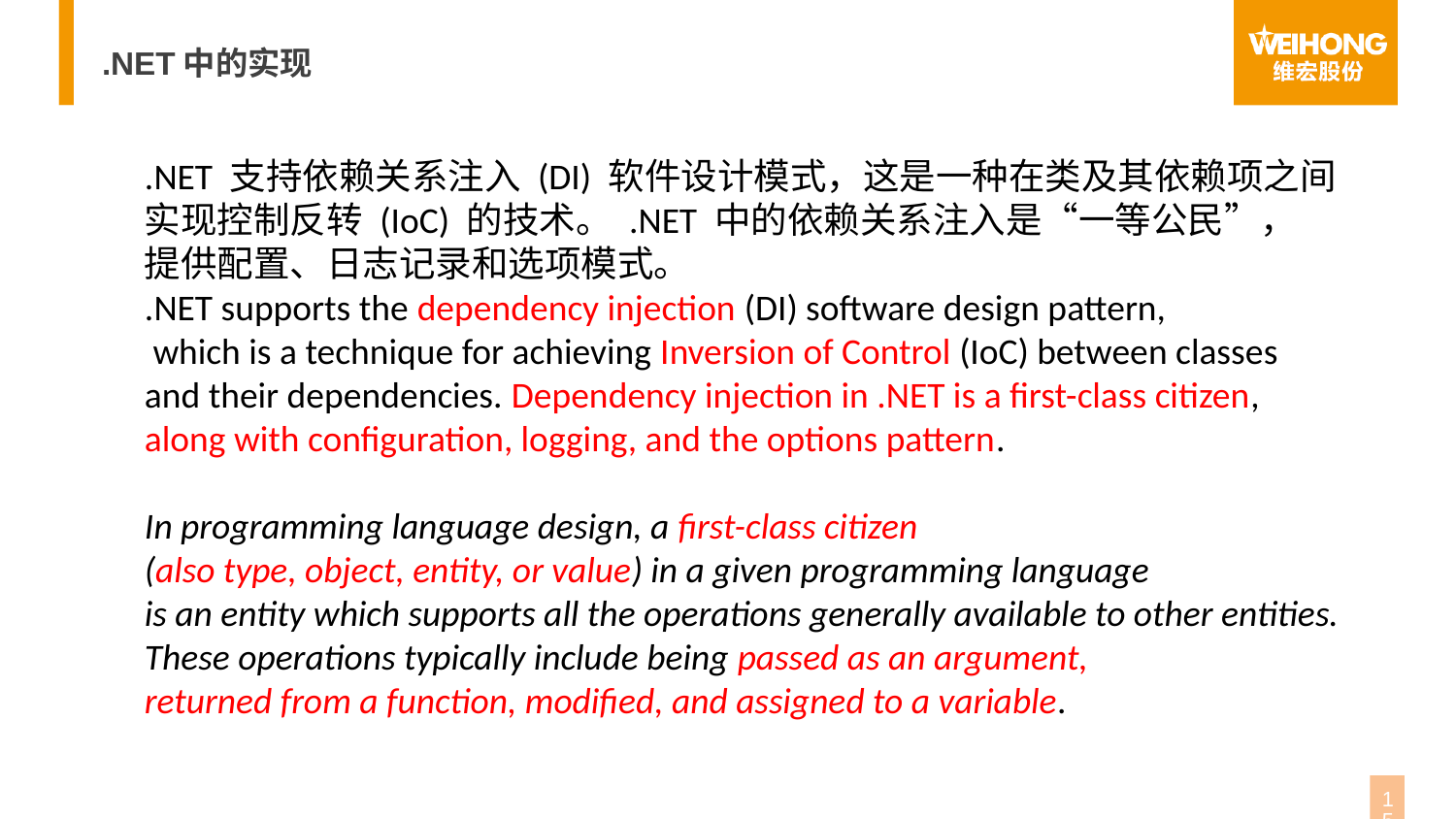

.NET中的实现

.NET 支持依赖关系注入 (DI) 软件设计模式，这是一种在类及其依赖项之间
实现控制反转 (IoC) 的技术。 .NET 中的依赖关系注入是“一等公民”，
提供配置、日志记录和选项模式。
.NET supports the dependency injection (DI) software design pattern,
 which is a technique for achieving Inversion of Control (IoC) between classes
and their dependencies. Dependency injection in .NET is a first-class citizen,
along with configuration, logging, and the options pattern.

In programming language design, a first-class citizen
(also type, object, entity, or value) in a given programming language
is an entity which supports all the operations generally available to other entities.
These operations typically include being passed as an argument,
returned from a function, modified, and assigned to a variable.